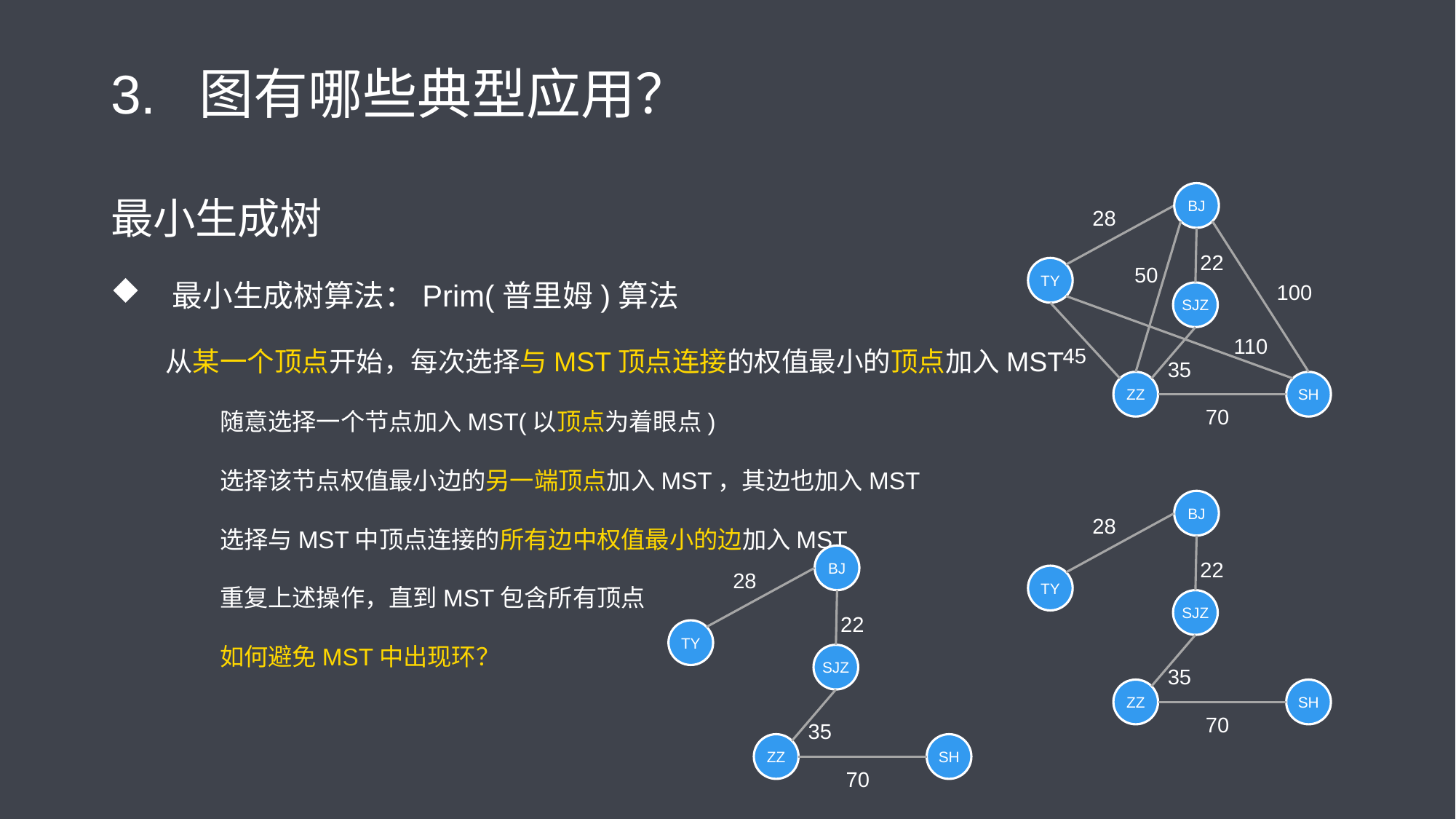

# 图有哪些典型应用？
最小生成树
最小生成树算法：Prim(普里姆)算法
从某一个顶点开始，每次选择与MST顶点连接的权值最小的顶点加入MST
随意选择一个节点加入MST(以顶点为着眼点)
选择该节点权值最小边的另一端顶点加入MST，其边也加入MST
选择与MST中顶点连接的所有边中权值最小的边加入MST
重复上述操作，直到MST包含所有顶点
如何避免MST中出现环？

BJ
TY
SJZ
SH
ZZ
28
22
50
100
110
45
35
70
BJ
28
22
BJ
28
TY
22
SJZ
TY
35
SJZ
SH
ZZ
35
70
SH
ZZ
70